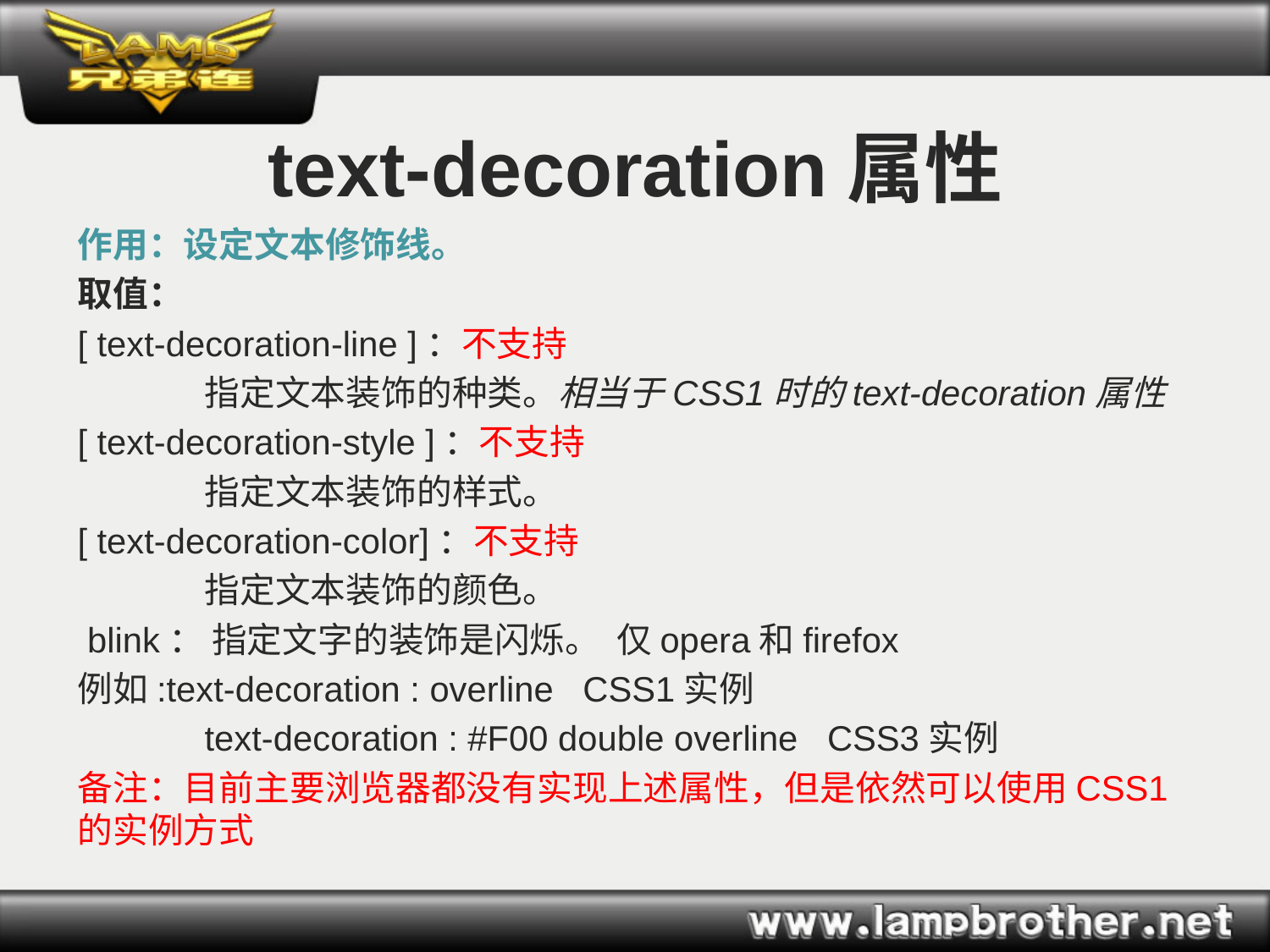

# text-decoration属性
作用：设定文本修饰线。
取值：
[ text-decoration-line ]：不支持
 	指定文本装饰的种类。相当于CSS1时的text-decoration属性
[ text-decoration-style ]：不支持
	指定文本装饰的样式。
[ text-decoration-color]：不支持
	指定文本装饰的颜色。
 blink： 指定文字的装饰是闪烁。  仅opera和firefox
例如:text-decoration : overline   CSS1实例
text-decoration : #F00 double overline   CSS3实例
备注：目前主要浏览器都没有实现上述属性，但是依然可以使用CSS1的实例方式